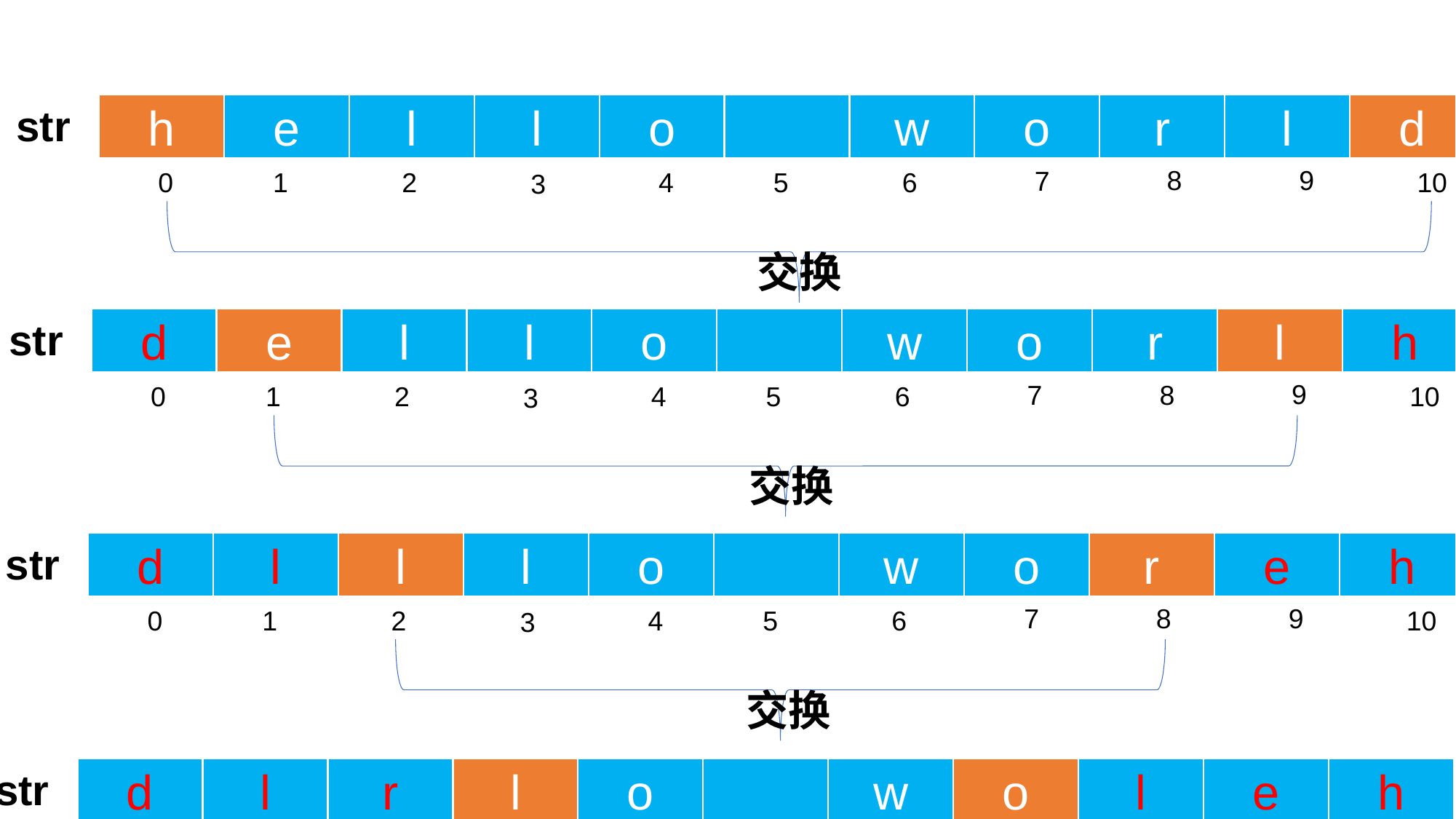

str
h
e
l
l
o

w
o
r
l
d

9
8
7
0
1
2
4
5
6
10
3
交换

str
d
e
l
l
o

w
o
r
l
h

9
8
7
0
1
2
4
5
6
10
3
交换
str
d
l
l
l
o

w
o
r
e
h

9
8
7
0
1
2
4
5
6
10
3

交换
str
d
l
r
l
o

w
o
l
e
h

9
8
7
0
1
2
4
5
6
10
3
交换
str
d
l
r
o
o

w
l
l
e
h

9
8
7
0
1
2
4
5
6
10
3
交换
str
d
l
r
o
w

o
l
l
e
h

9
8
7
0
1
2
4
5
6
10
3

相遇结束循环，最终逆转后的串如下
str
d
l
r
o
w

o
l
l
e
h

9
8
7
0
1
2
4
5
6
10
3